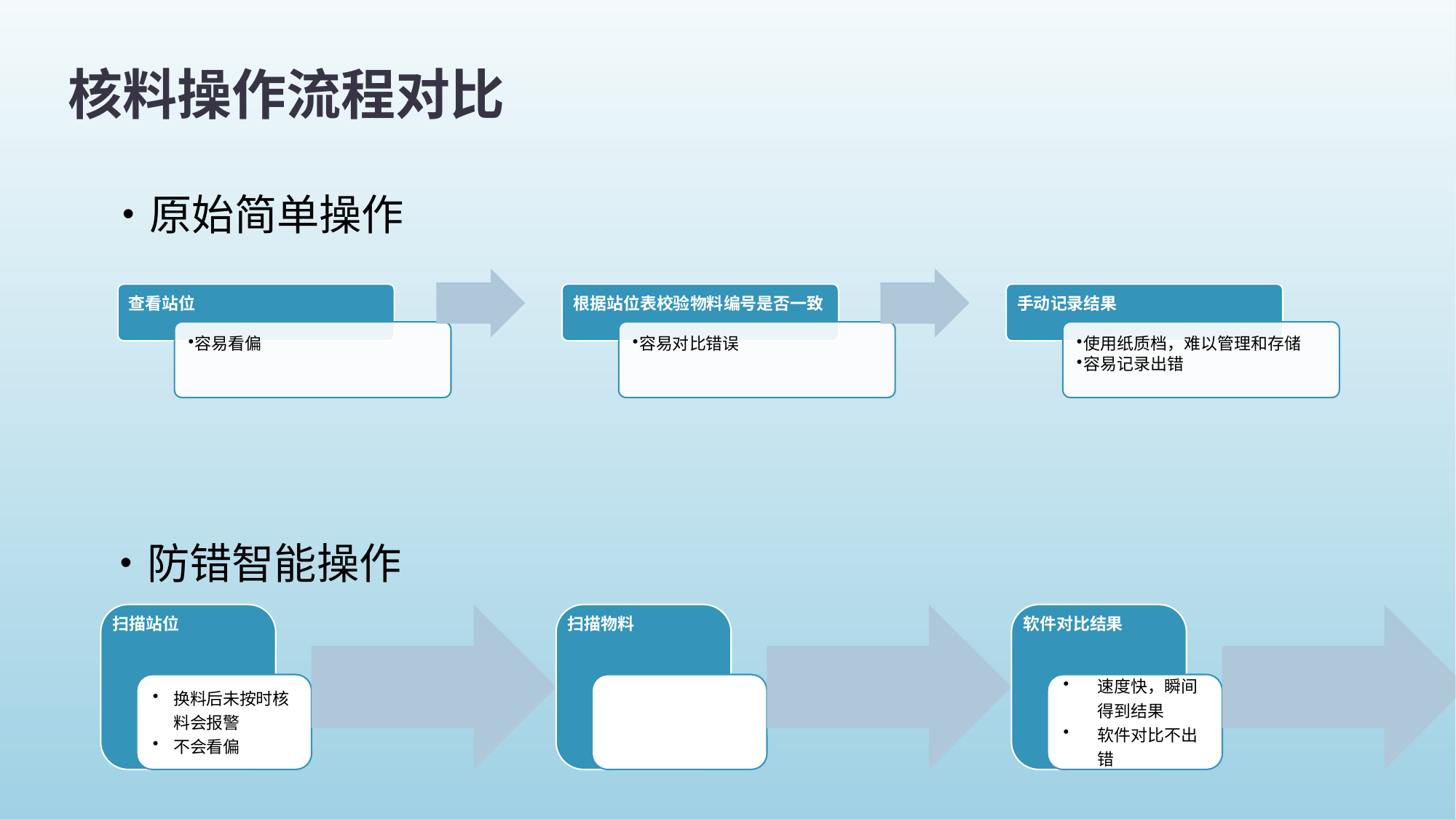

# 核料操作流程对比

原始简单操作

查看站位
容易看偏

根据站位表校验物料编号是否一致
容易对比错误

手动记录结果
使用纸质档，难以管理和存储
容易记录出错

防错智能操作

扫描物料
软件对比结果
速度快，瞬间得到结果
扫描站位
换料后未按时核料会报警
不会看偏
软件对比不出错